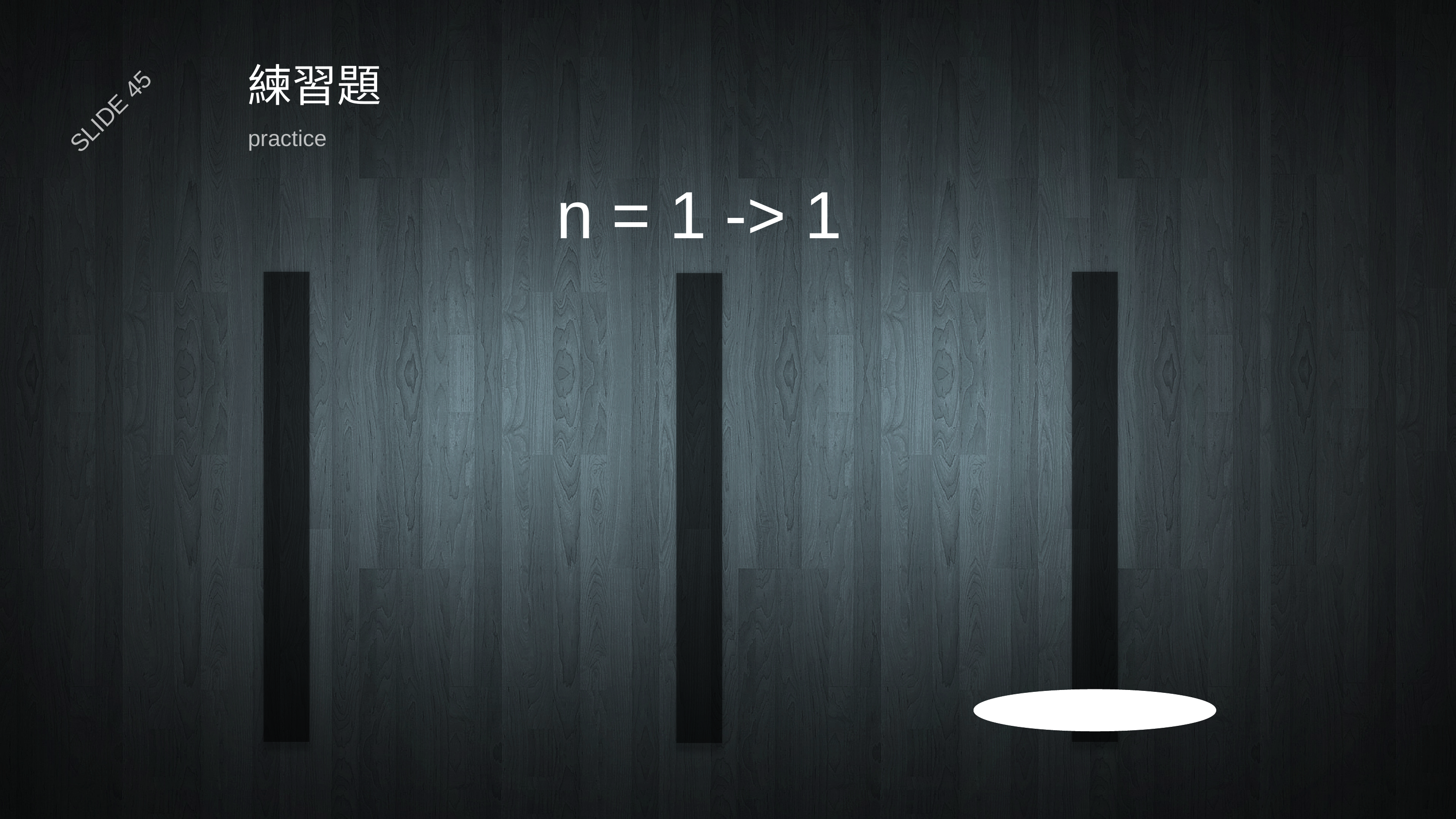

# 練習題
SLIDE 45
practice

n = 1 -> 1